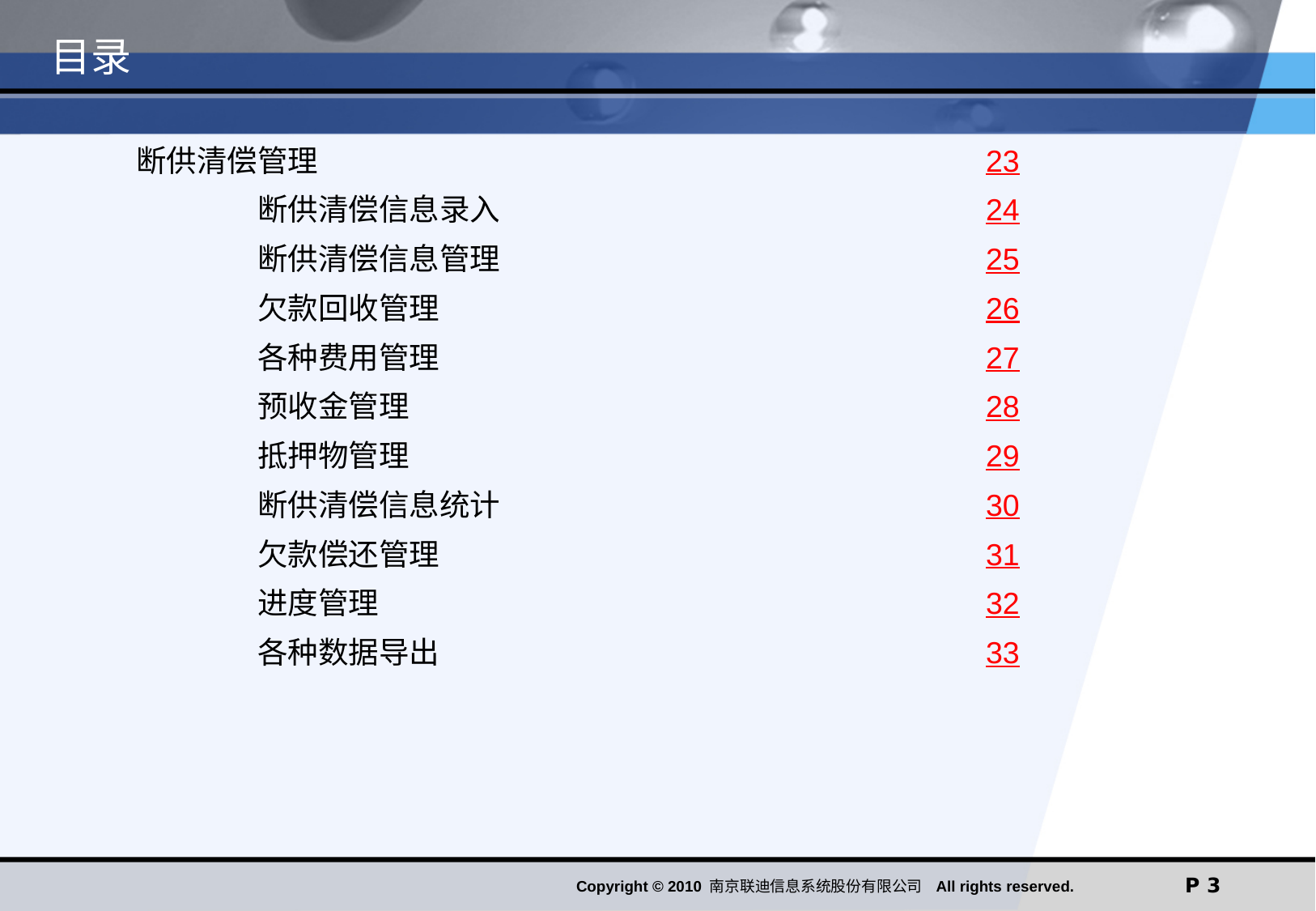

# 目录
断供清偿管理						23
	断供清偿信息录入				24
	断供清偿信息管理				25
	欠款回收管理					26
	各种费用管理					27
	预收金管理					28
	抵押物管理					29
	断供清偿信息统计				30
	欠款偿还管理					31
	进度管理					32
	各种数据导出					33